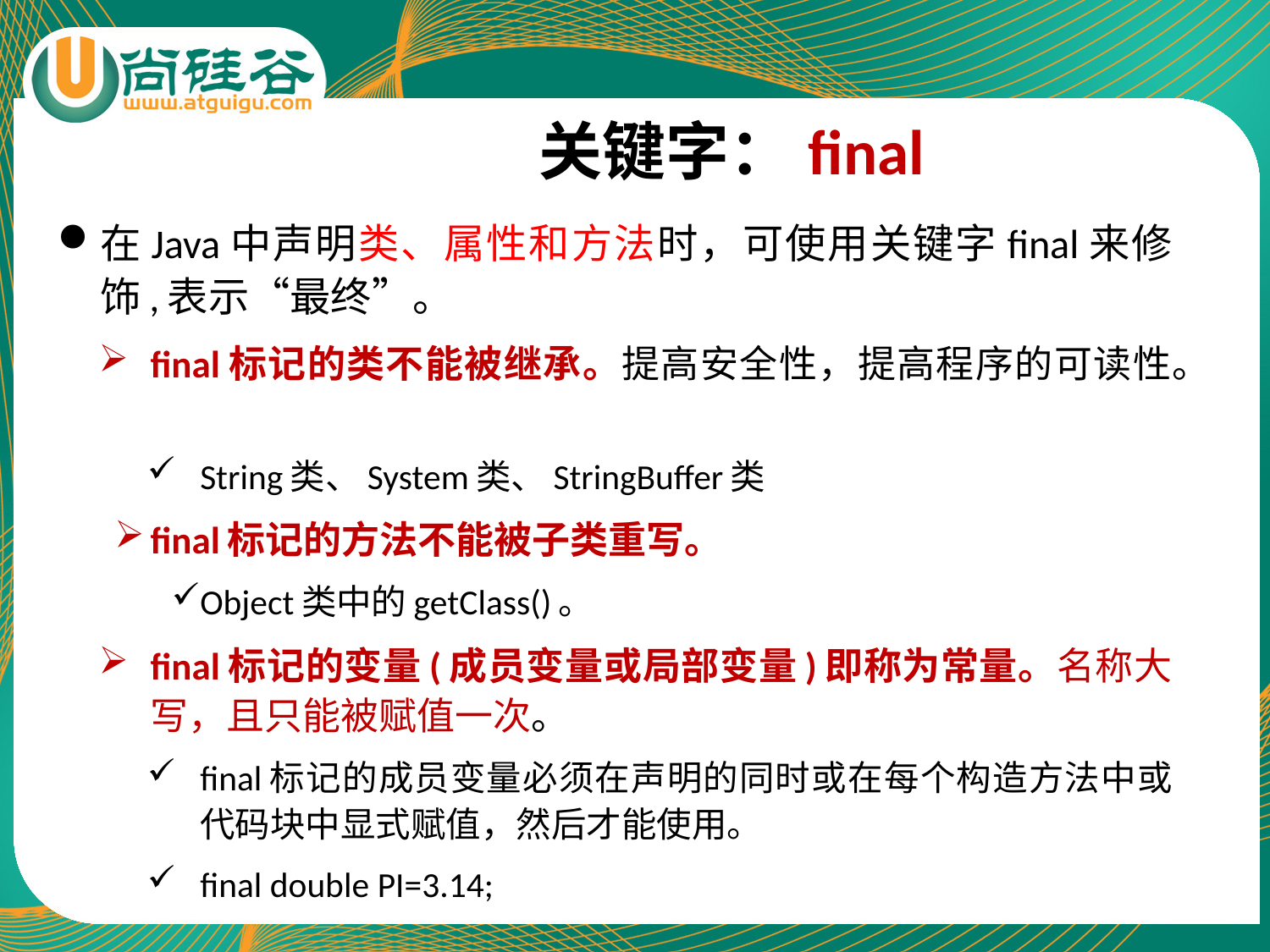

# 关键字：final
在Java中声明类、属性和方法时，可使用关键字final来修饰,表示“最终”。
final标记的类不能被继承。提高安全性，提高程序的可读性。
String类、System类、StringBuffer类
final标记的方法不能被子类重写。
Object类中的getClass()。
final标记的变量(成员变量或局部变量)即称为常量。名称大写，且只能被赋值一次。
final标记的成员变量必须在声明的同时或在每个构造方法中或代码块中显式赋值，然后才能使用。
final double PI=3.14;